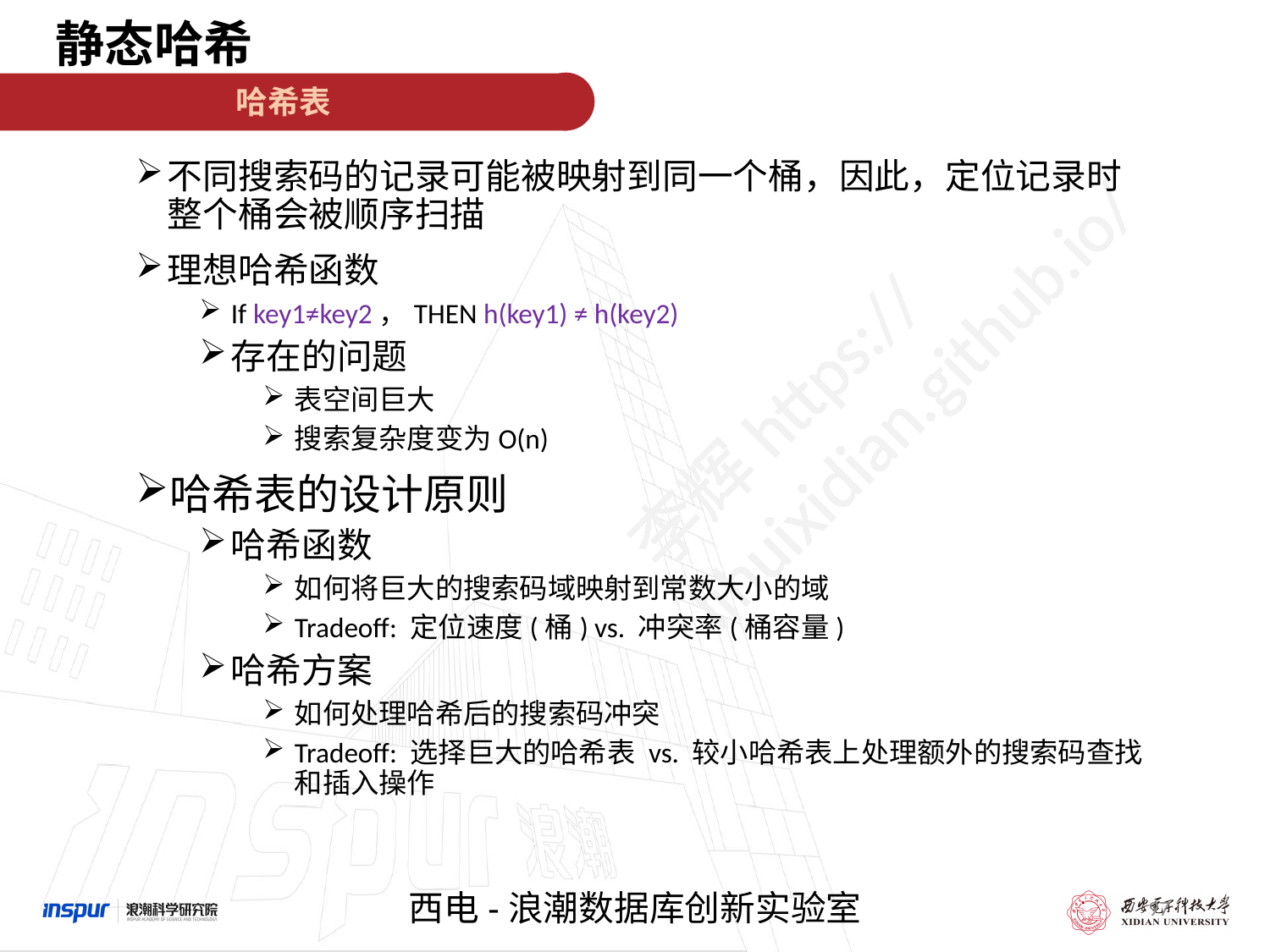

静态哈希

哈希表
不同搜索码的记录可能被映射到同一个桶，因此，定位记录时整个桶会被顺序扫描
理想哈希函数
If key1≠key2，THEN h(key1) ≠ h(key2)
存在的问题
表空间巨大
搜索复杂度变为O(n)
哈希表的设计原则
哈希函数
如何将巨大的搜索码域映射到常数大小的域
Tradeoff: 定位速度(桶) vs. 冲突率(桶容量)
哈希方案
如何处理哈希后的搜索码冲突
Tradeoff: 选择巨大的哈希表 vs. 较小哈希表上处理额外的搜索码查找和插入操作
97